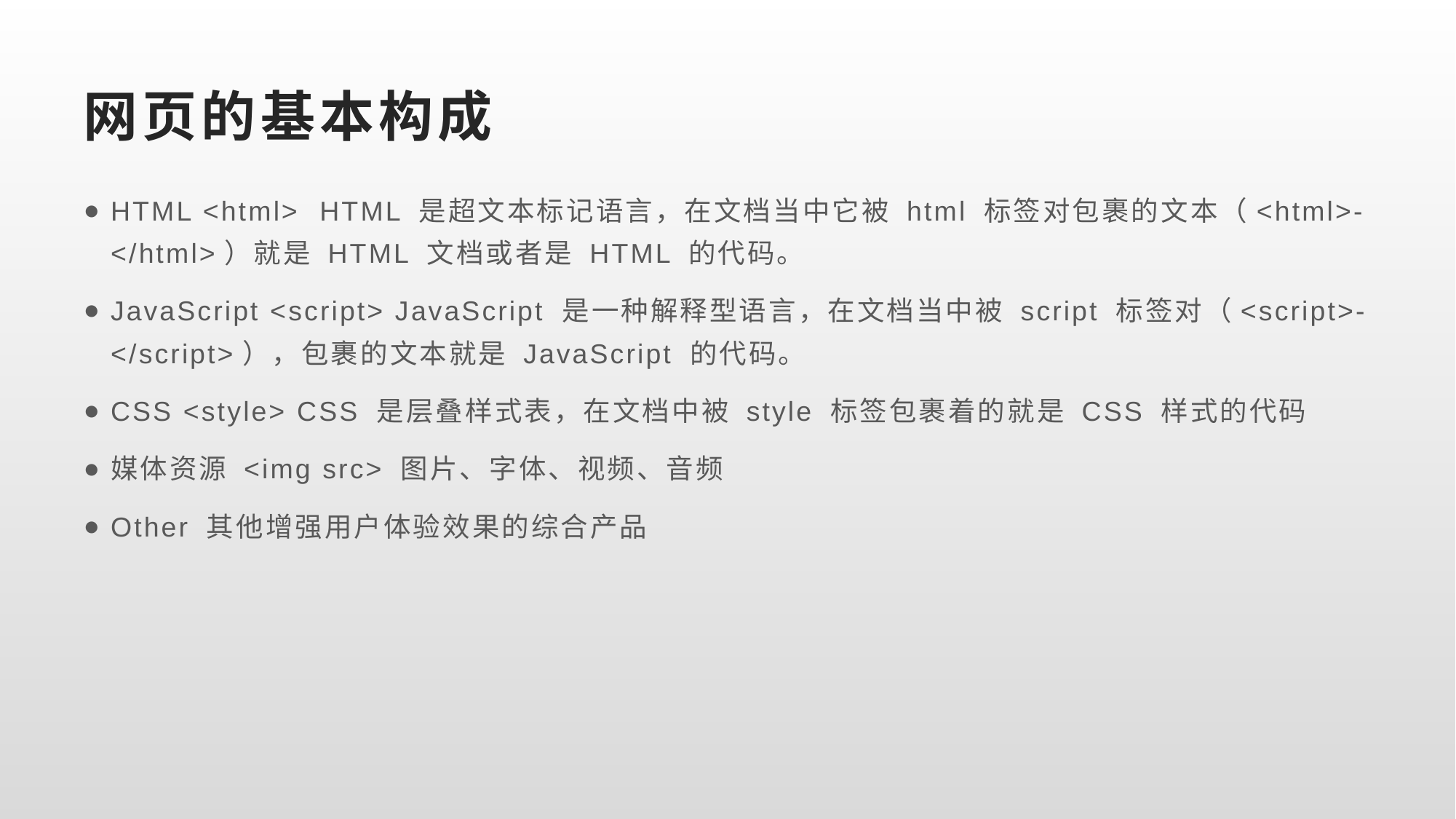

# 网页的基本构成
HTML <html>  HTML 是超文本标记语言，在文档当中它被 html 标签对包裹的文本（<html>-</html>）就是 HTML 文档或者是 HTML 的代码。
JavaScript <script> JavaScript 是一种解释型语言，在文档当中被 script 标签对（<script>-</script>），包裹的文本就是 JavaScript 的代码。
CSS <style> CSS 是层叠样式表，在文档中被 style 标签包裹着的就是 CSS 样式的代码
媒体资源 <img src> 图片、字体、视频、音频
Other 其他增强用户体验效果的综合产品